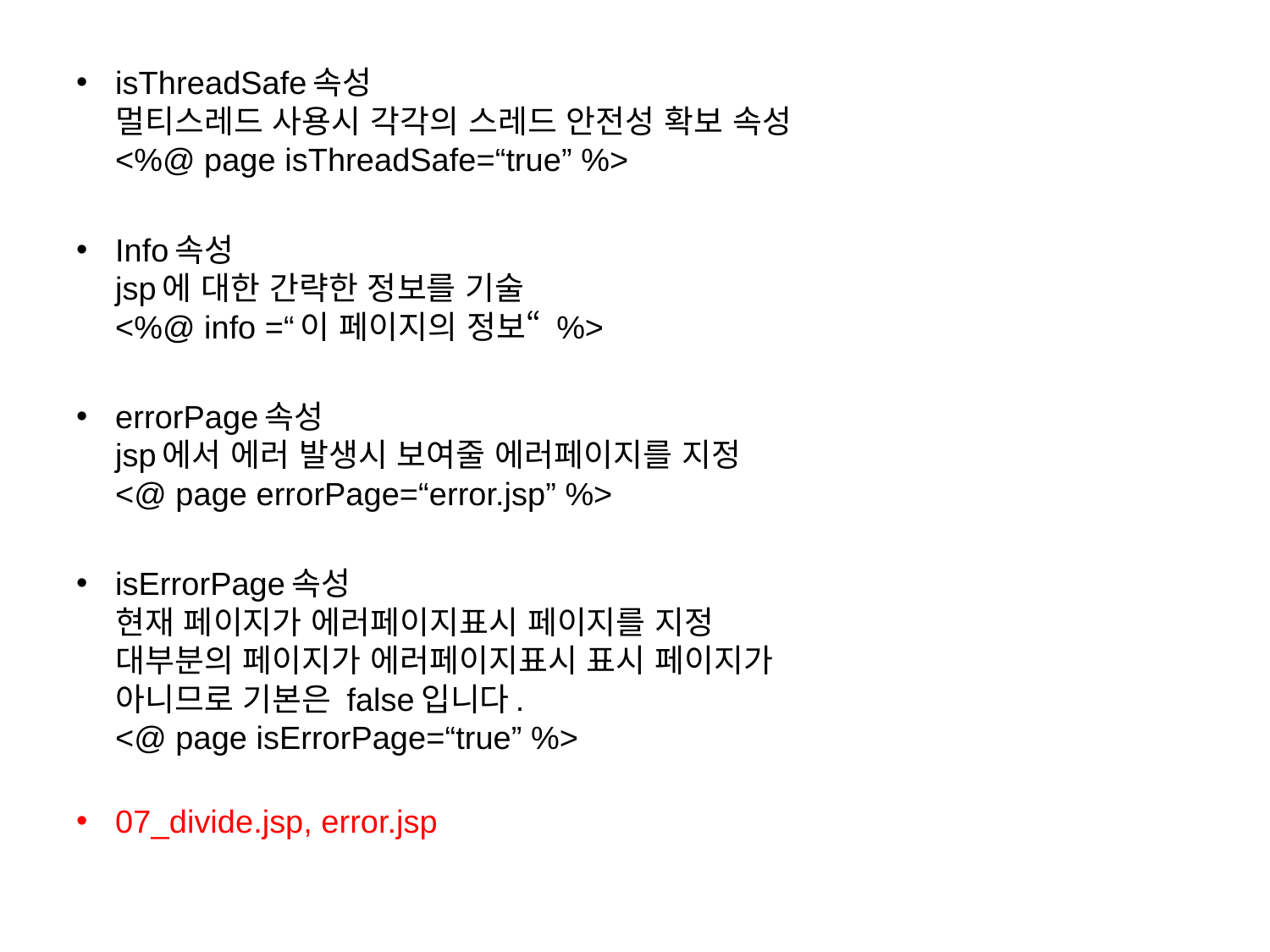

isThreadSafe속성
멀티스레드 사용시 각각의 스레드 안전성 확보 속성
<%@ page isThreadSafe=“true” %>

Info속성
jsp에 대한 간략한 정보를 기술
<%@ info =“이 페이지의 정보“ %>

errorPage속성
jsp에서 에러 발생시 보여줄 에러페이지를 지정
<@ page errorPage=“error.jsp” %>

isErrorPage속성
현재 페이지가 에러페이지표시 페이지를 지정
대부분의 페이지가 에러페이지표시 표시 페이지가
아니므로 기본은 false입니다.
<@ page isErrorPage=“true” %>
07_divide.jsp, error.jsp